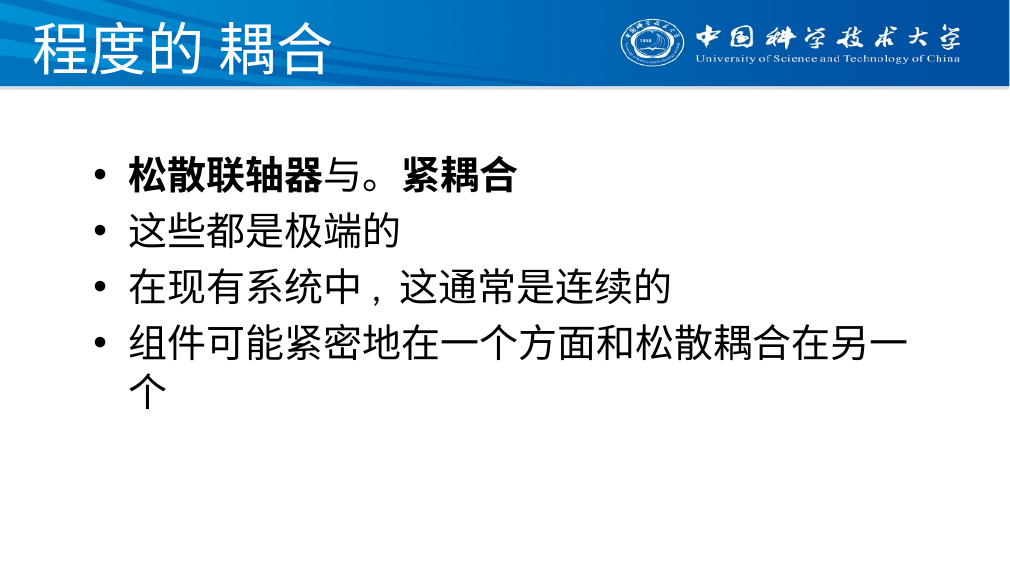

# 程度的 耦合
松散联轴器与。紧耦合
这些都是极端的
在现有系统中, 这通常是连续的
组件可能紧密地在一个方面和松散耦合在另一个